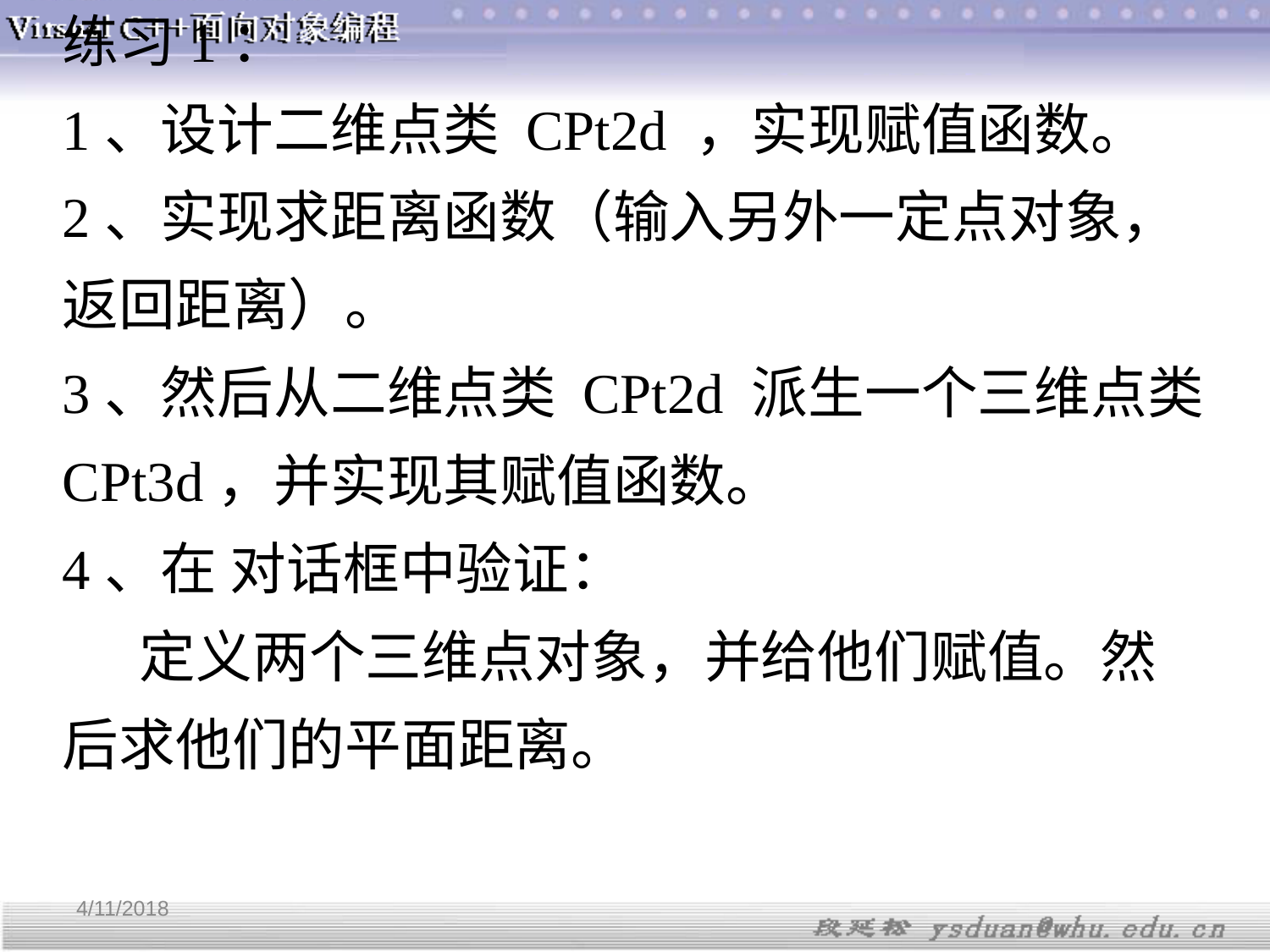

练习1：
1、设计二维点类 CPt2d ，实现赋值函数。
2、实现求距离函数（输入另外一定点对象，返回距离）。
3、然后从二维点类 CPt2d 派生一个三维点类 CPt3d，并实现其赋值函数。
4、在 对话框中验证：
     定义两个三维点对象，并给他们赋值。然后求他们的平面距离。

4/11/2018